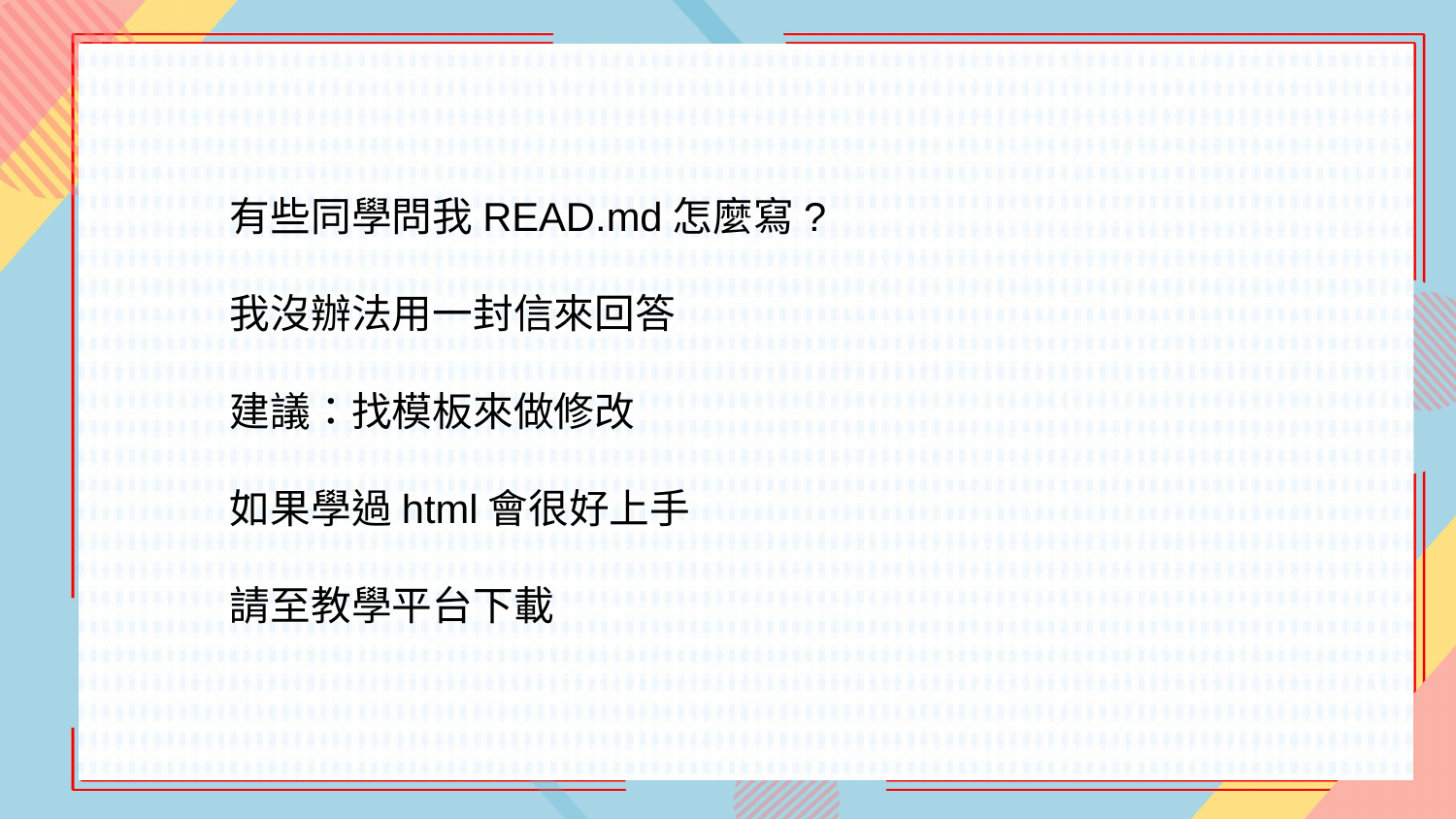

有些同學問我READ.md怎麼寫?

我沒辦法用一封信來回答

建議：找模板來做修改

如果學過html會很好上手

請至教學平台下載